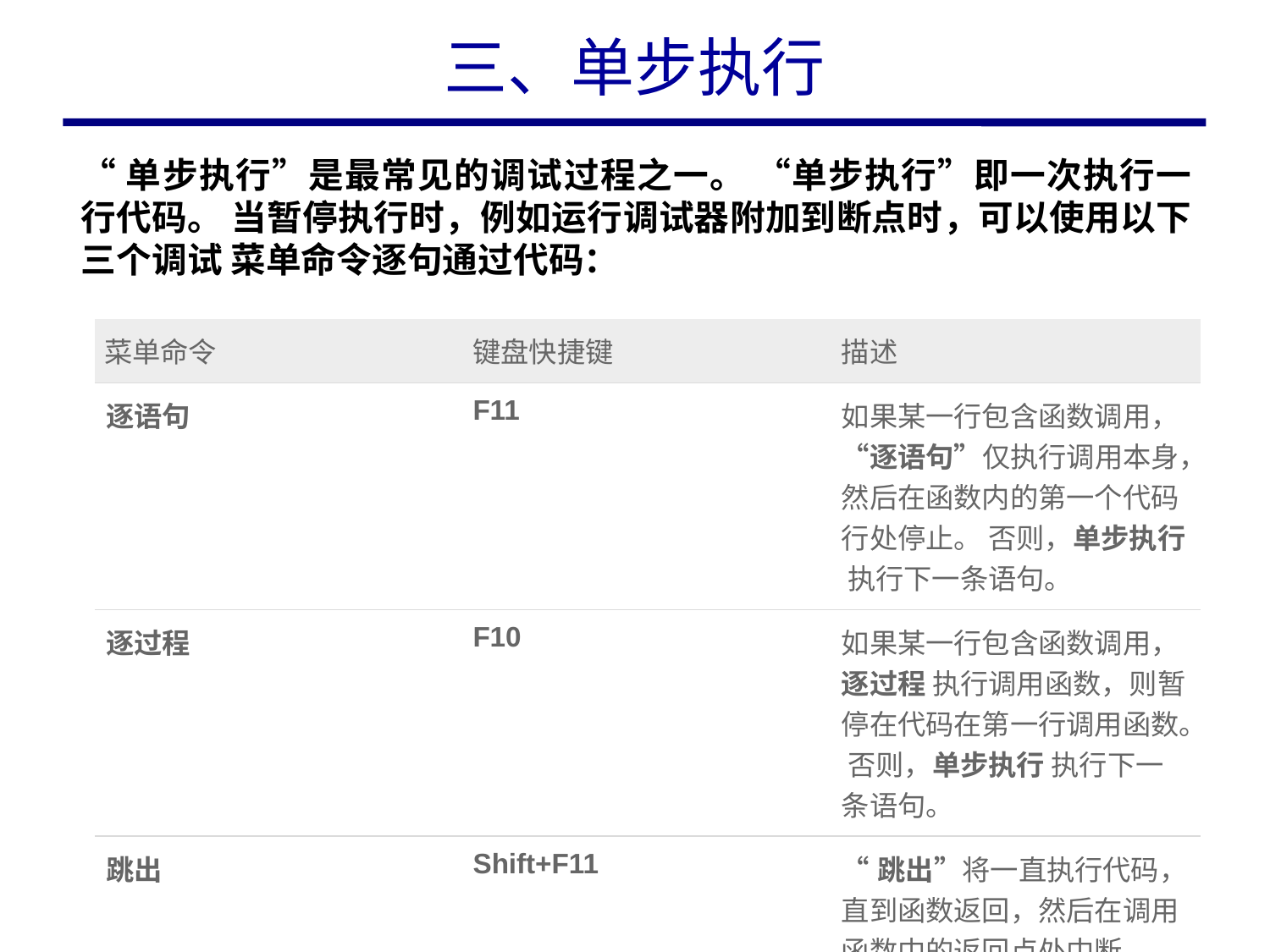

# 三、单步执行
“单步执行”是最常见的调试过程之一。 “单步执行”即一次执行一行代码。 当暂停执行时，例如运行调试器附加到断点时，可以使用以下三个调试 菜单命令逐句通过代码：
| 菜单命令 | 键盘快捷键 | 描述 |
| --- | --- | --- |
| 逐语句 | F11 | 如果某一行包含函数调用，“逐语句”仅执行调用本身，然后在函数内的第一个代码行处停止。 否则，单步执行 执行下一条语句。 |
| 逐过程 | F10 | 如果某一行包含函数调用，逐过程 执行调用函数，则暂停在代码在第一行调用函数。 否则，单步执行 执行下一条语句。 |
| 跳出 | Shift+F11 | “跳出”将一直执行代码，直到函数返回，然后在调用函数中的返回点处中断。 |